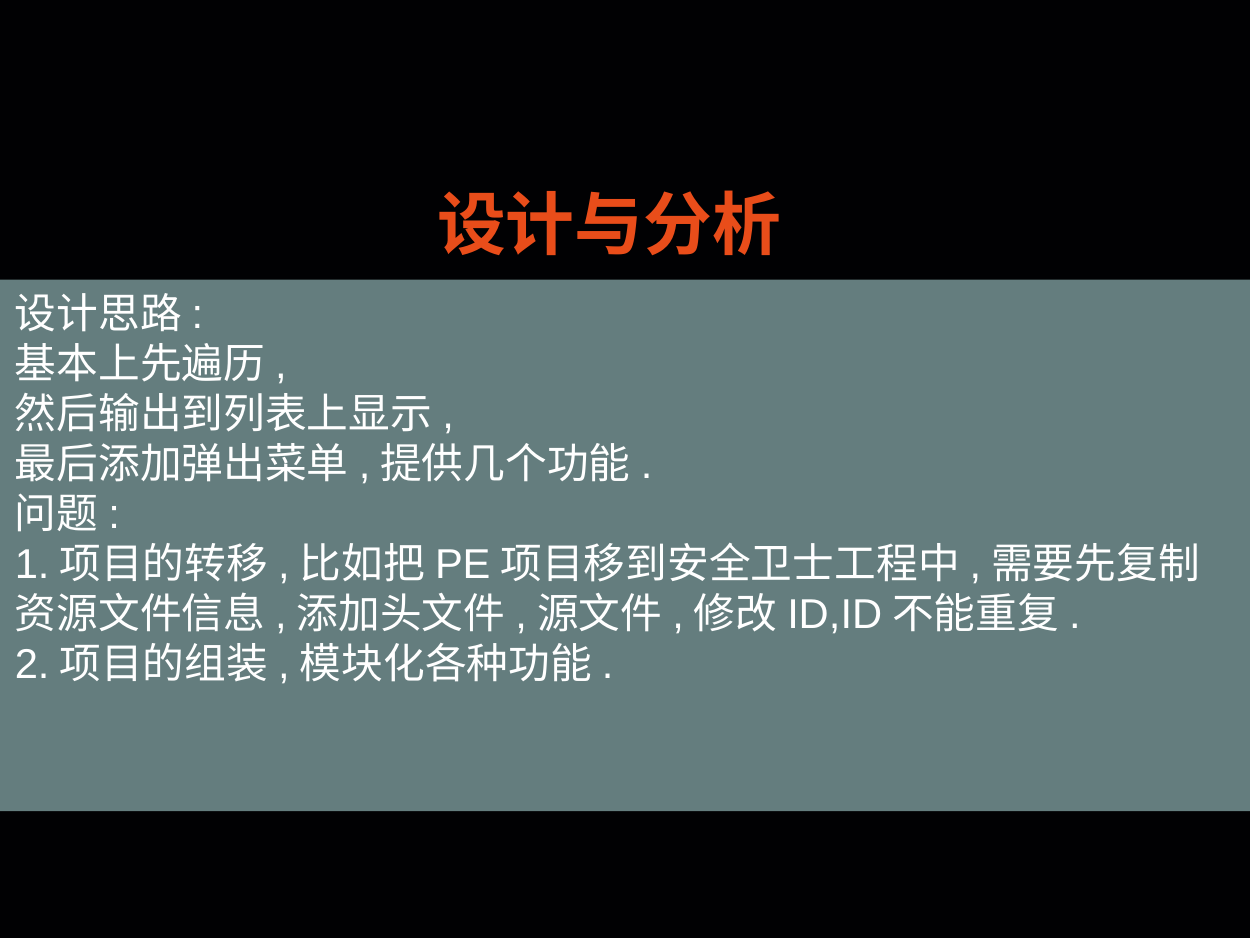

设计与分析
设计思路:
基本上先遍历,
然后输出到列表上显示,
最后添加弹出菜单,提供几个功能.
问题:
1.项目的转移,比如把PE项目移到安全卫士工程中,需要先复制资源文件信息,添加头文件,源文件,修改ID,ID不能重复.
2.项目的组装,模块化各种功能.